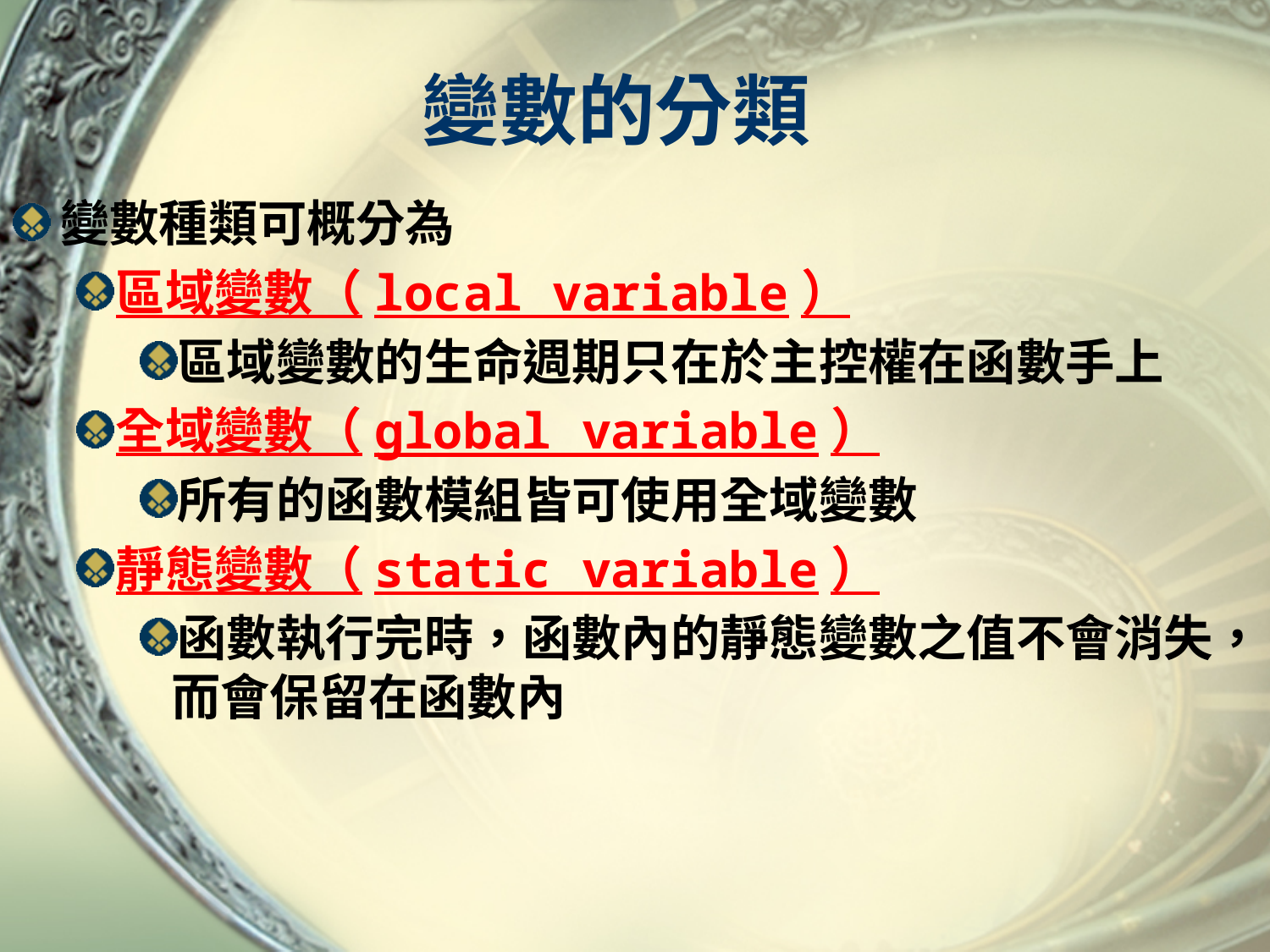

# 變數的分類
變數種類可概分為
區域變數（local variable）
區域變數的生命週期只在於主控權在函數手上
全域變數（global variable）
所有的函數模組皆可使用全域變數
靜態變數（static variable）
函數執行完時，函數內的靜態變數之值不會消失，而會保留在函數內